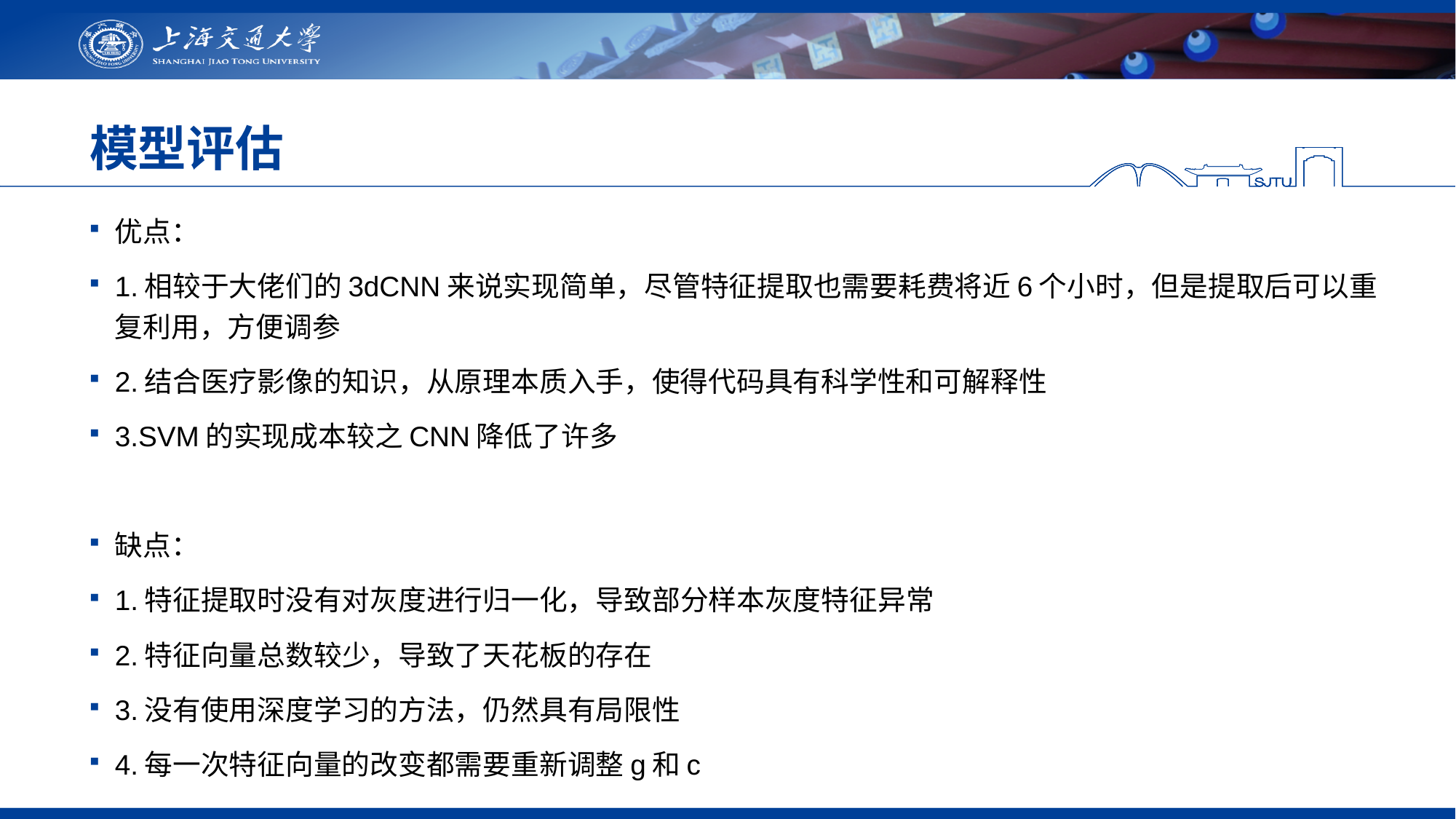

# 模型评估
优点：
1.相较于大佬们的3dCNN来说实现简单，尽管特征提取也需要耗费将近6个小时，但是提取后可以重复利用，方便调参
2.结合医疗影像的知识，从原理本质入手，使得代码具有科学性和可解释性
3.SVM的实现成本较之CNN降低了许多

缺点：
1.特征提取时没有对灰度进行归一化，导致部分样本灰度特征异常
2.特征向量总数较少，导致了天花板的存在
3.没有使用深度学习的方法，仍然具有局限性
4.每一次特征向量的改变都需要重新调整g和c